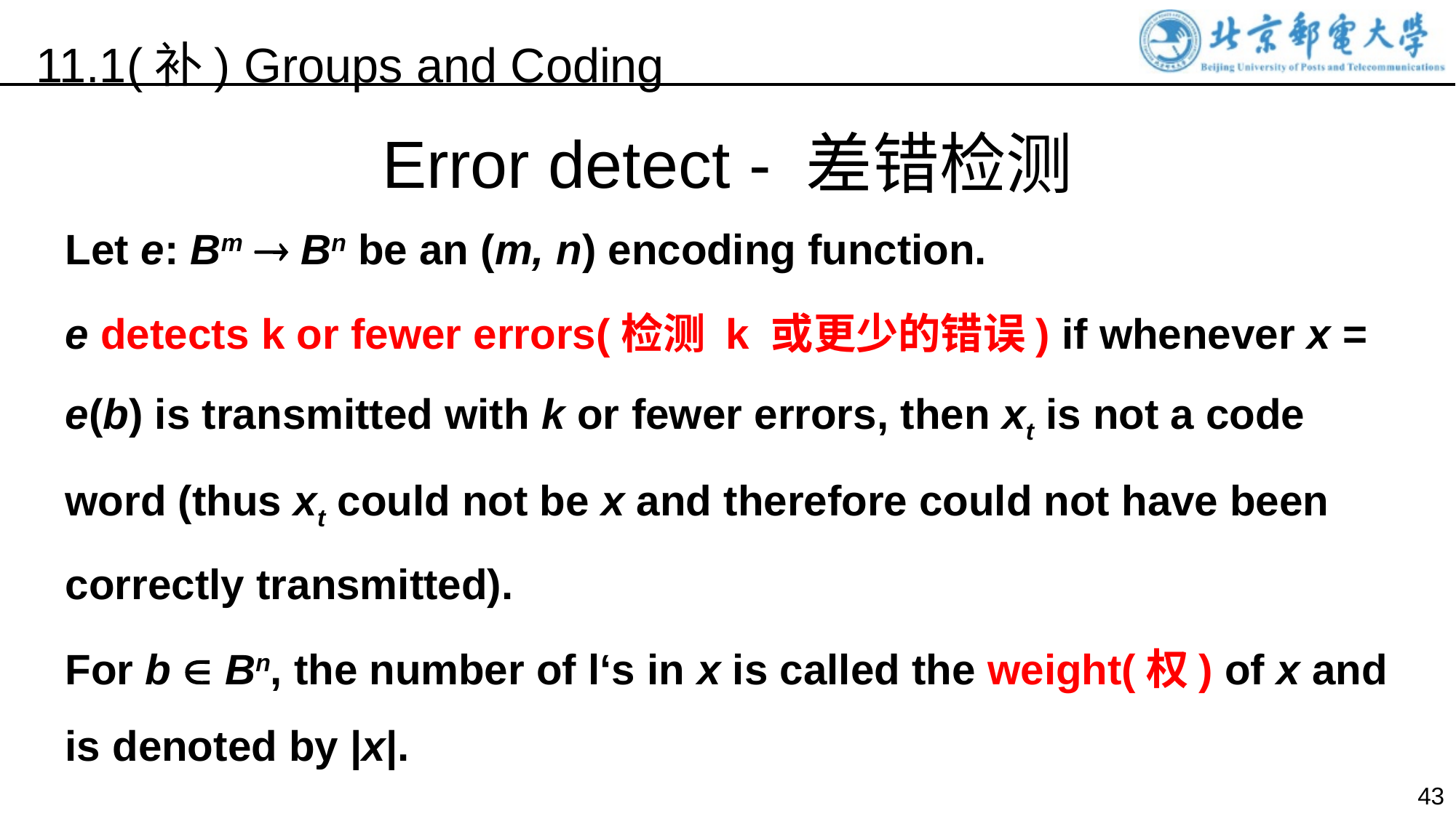

11.1(补) Groups and Coding
Error detect - 差错检测
Let e: Bm → Bn be an (m, n) encoding function.
e detects k or fewer errors(检测 k 或更少的错误) if whenever x = e(b) is transmitted with k or fewer errors, then xt is not a code word (thus xt could not be x and therefore could not have been correctly transmitted).
For b ∈ Bn, the number of l‘s in x is called the weight(权) of x and is denoted by |x|.